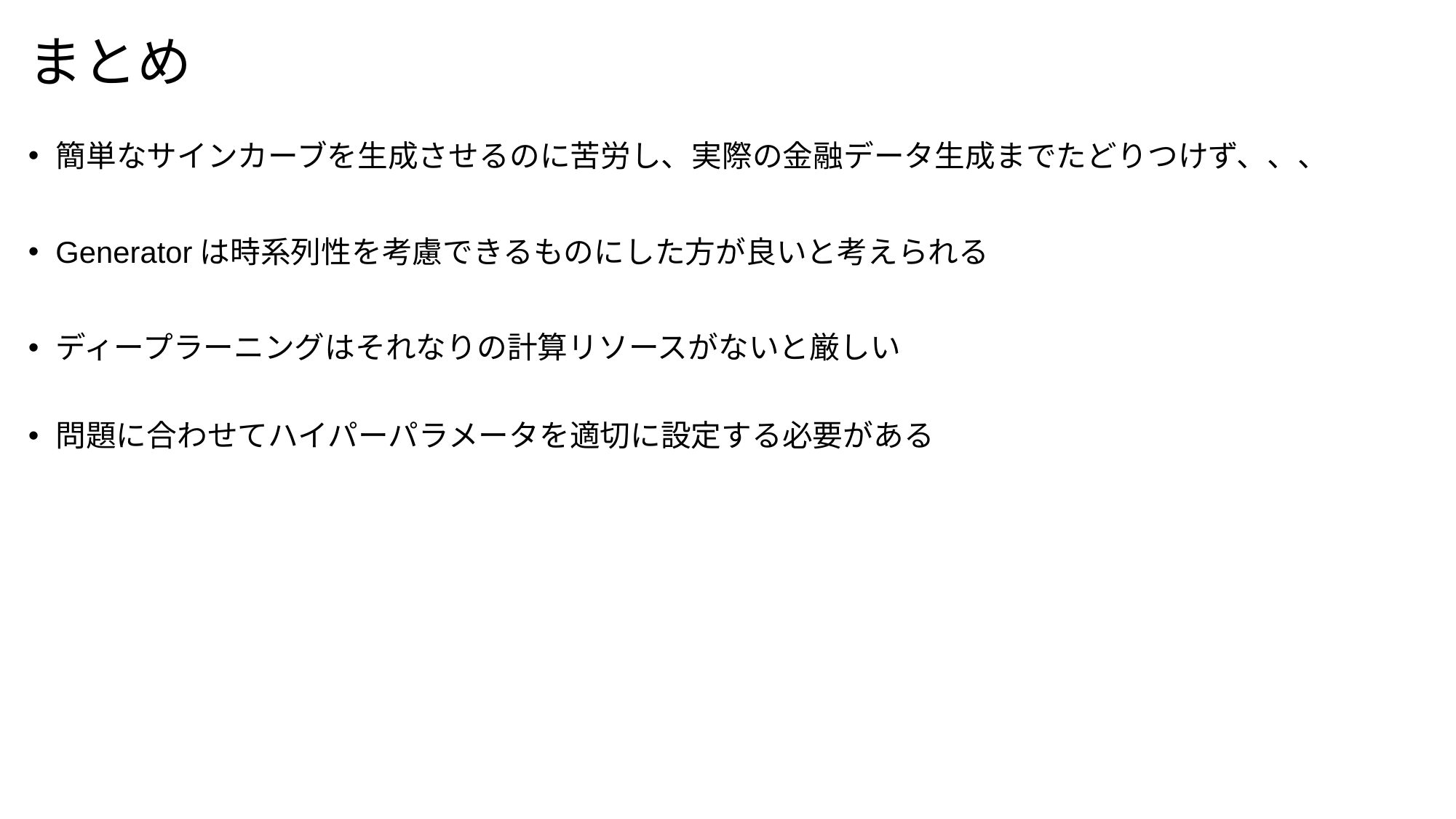

# まとめ
簡単なサインカーブを生成させるのに苦労し、実際の金融データ生成までたどりつけず、、、

Generatorは時系列性を考慮できるものにした方が良いと考えられる

ディープラーニングはそれなりの計算リソースがないと厳しい

問題に合わせてハイパーパラメータを適切に設定する必要がある